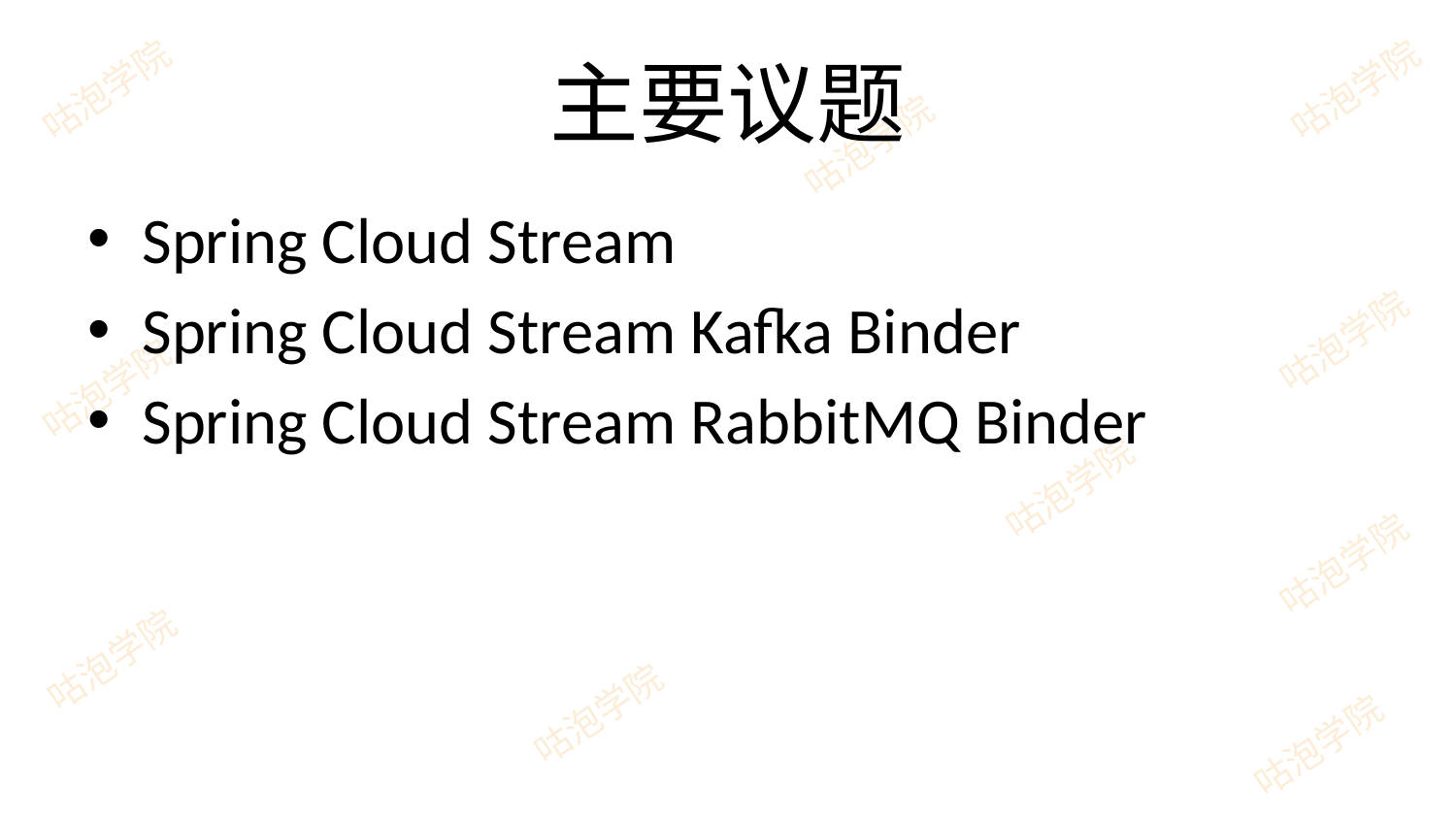

# 主要议题
Spring Cloud Stream
Spring Cloud Stream Kafka Binder
Spring Cloud Stream RabbitMQ Binder